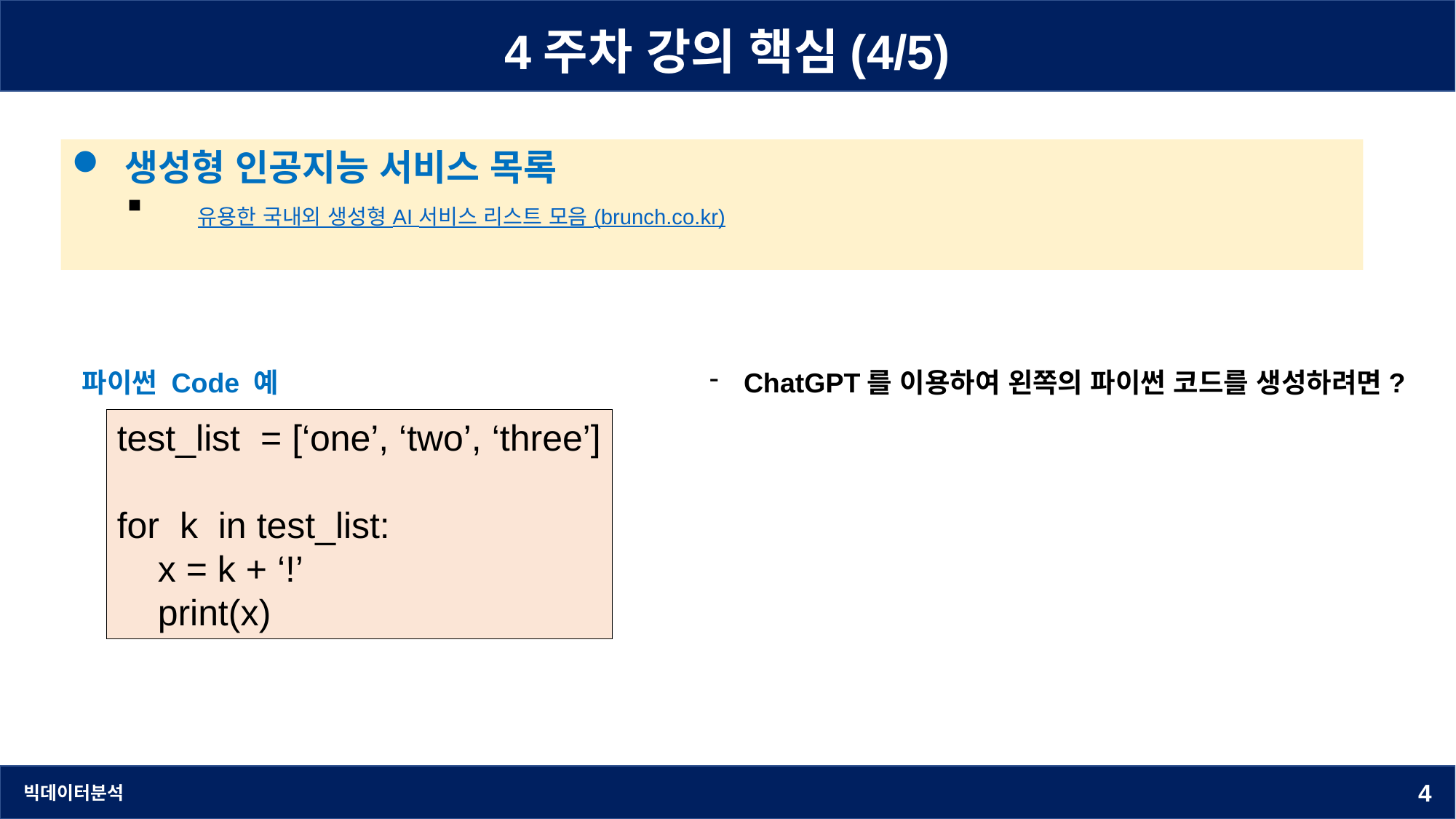

4주차 강의 핵심(4/5)
 생성형 인공지능 서비스 목록
 유용한 국내외 생성형 AI 서비스 리스트 모음 (brunch.co.kr)

파이썬 Code 예
ChatGPT를 이용하여 왼쪽의 파이썬 코드를 생성하려면?
test_list  = [‘one’, ‘two’, ‘three’]

for  k  in test_list:
    x = k + ‘!’
    print(x)